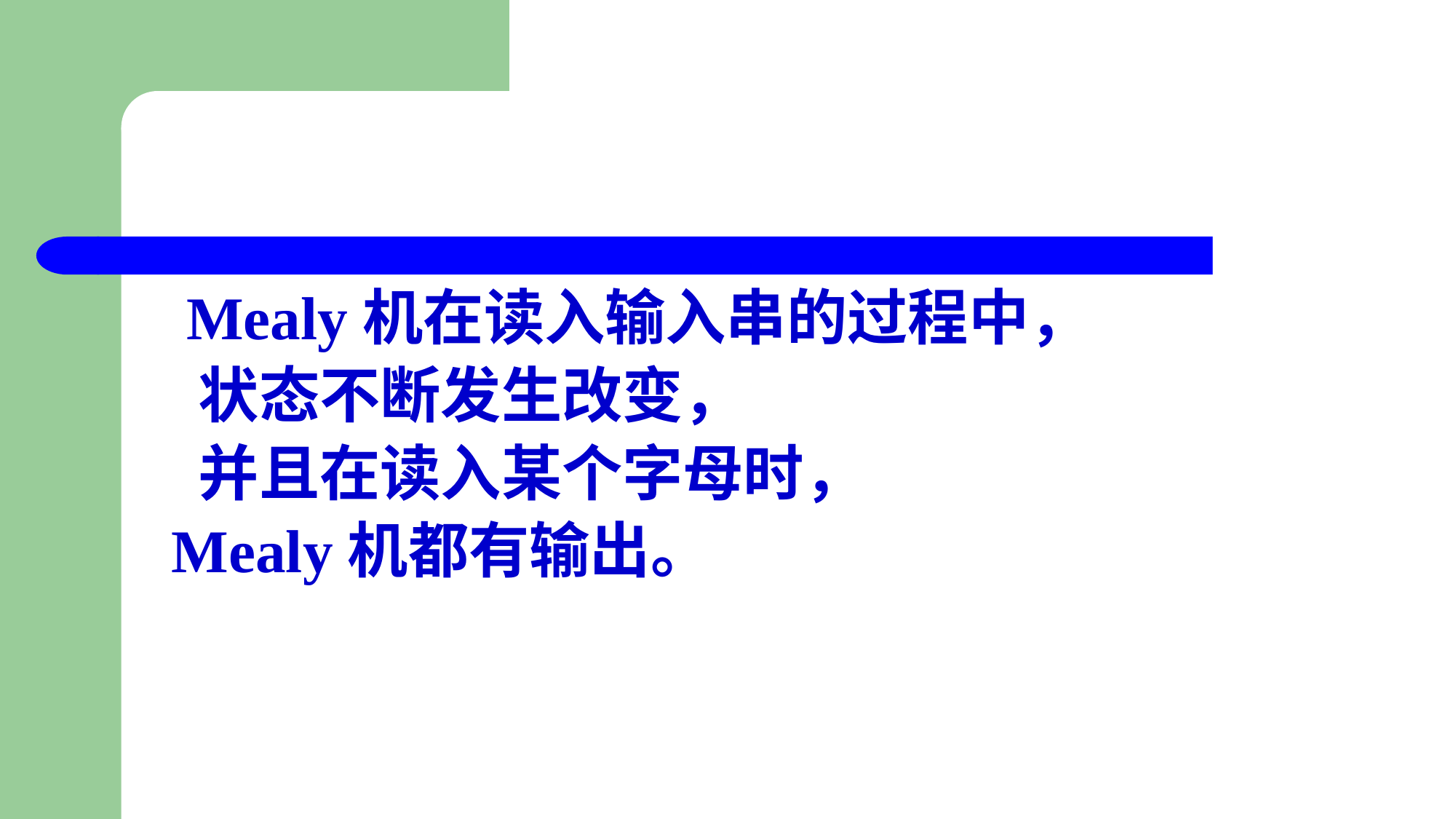

#
  Mealy机在读入输入串的过程中，
  状态不断发生改变，
  并且在读入某个字母时，
 Mealy机都有输出。